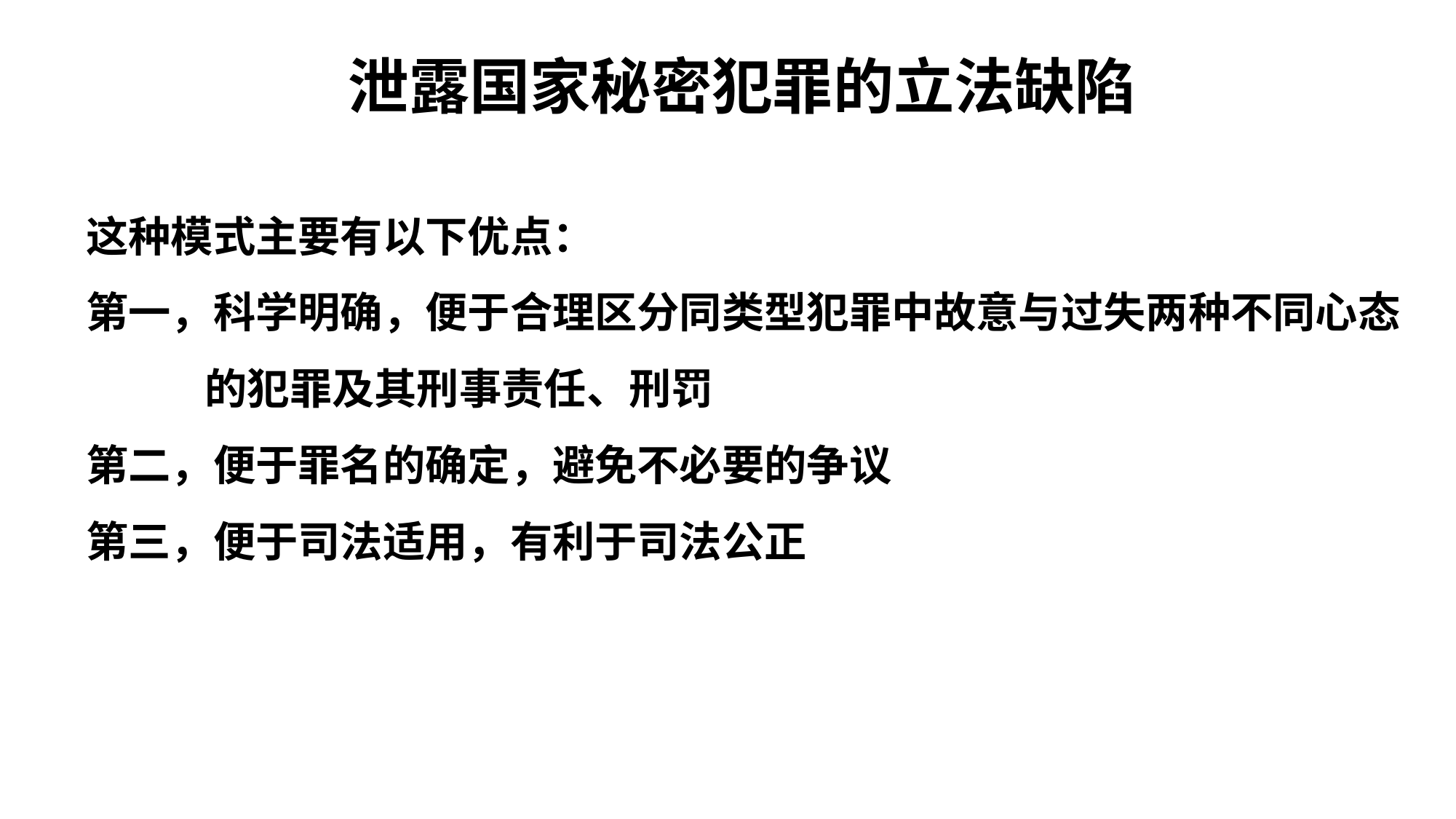

# 泄露国家秘密犯罪的立法缺陷
这种模式主要有以下优点：
第一，科学明确，便于合理区分同类型犯罪中故意与过失两种不同心态	 的犯罪及其刑事责任、刑罚
第二，便于罪名的确定，避免不必要的争议
第三，便于司法适用，有利于司法公正